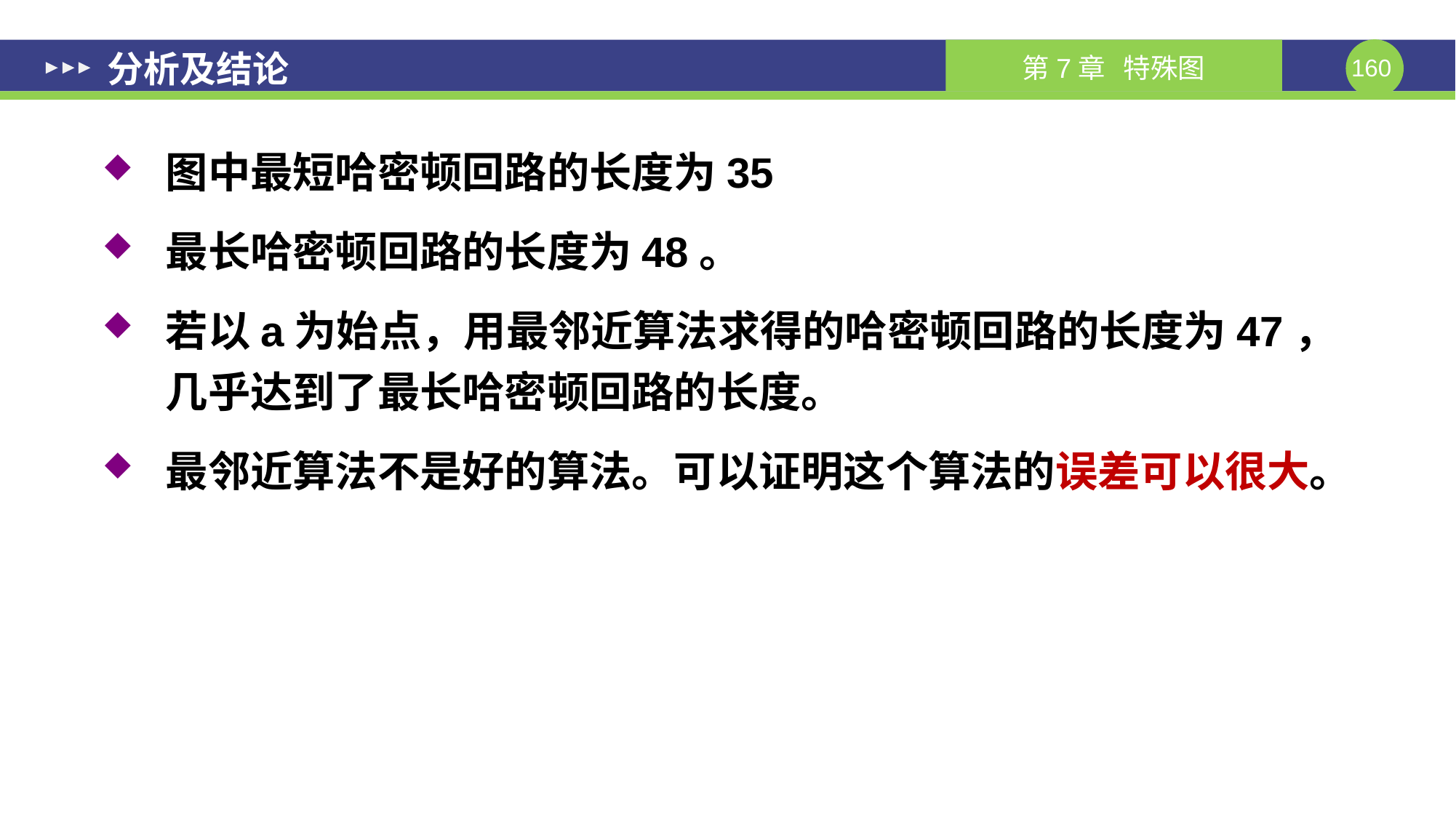

# 分析及结论
图中最短哈密顿回路的长度为35
最长哈密顿回路的长度为48。
若以a为始点，用最邻近算法求得的哈密顿回路的长度为47，几乎达到了最长哈密顿回路的长度。
最邻近算法不是好的算法。可以证明这个算法的误差可以很大。